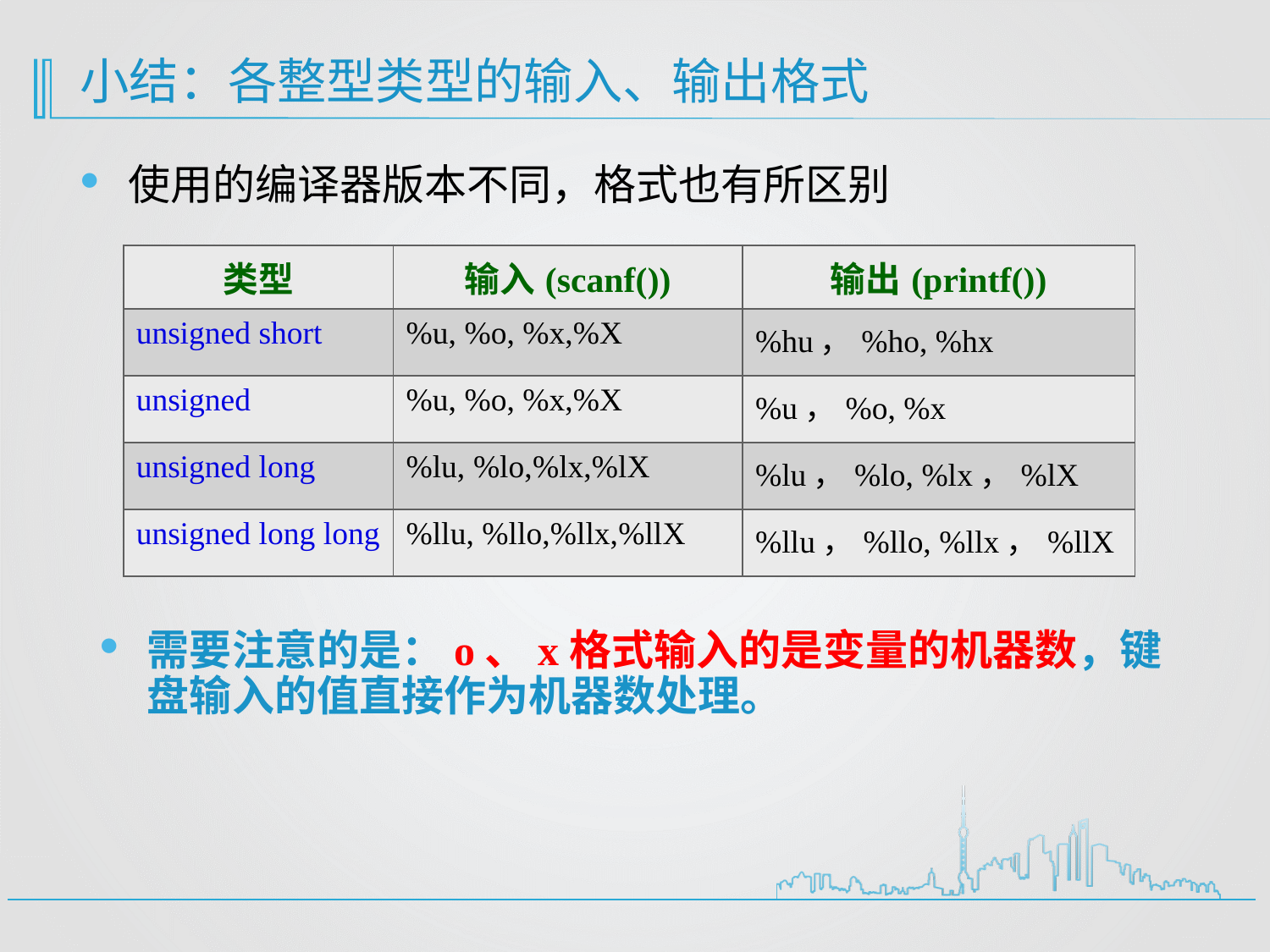

# 小结：各整型类型的输入、输出格式
使用的编译器版本不同，格式也有所区别

| 类型 | 输入(scanf()) | 输出(printf()) |
| --- | --- | --- |
| unsigned short | %u, %o, %x,%X | %hu，%ho, %hx |
| unsigned | %u, %o, %x,%X | %u，%o, %x |
| unsigned long | %lu, %lo,%lx,%lX | %lu，%lo, %lx，%lX |
| unsigned long long | %llu, %llo,%llx,%llX | %llu，%llo, %llx，%llX |
需要注意的是：o、x格式输入的是变量的机器数，键盘输入的值直接作为机器数处理。